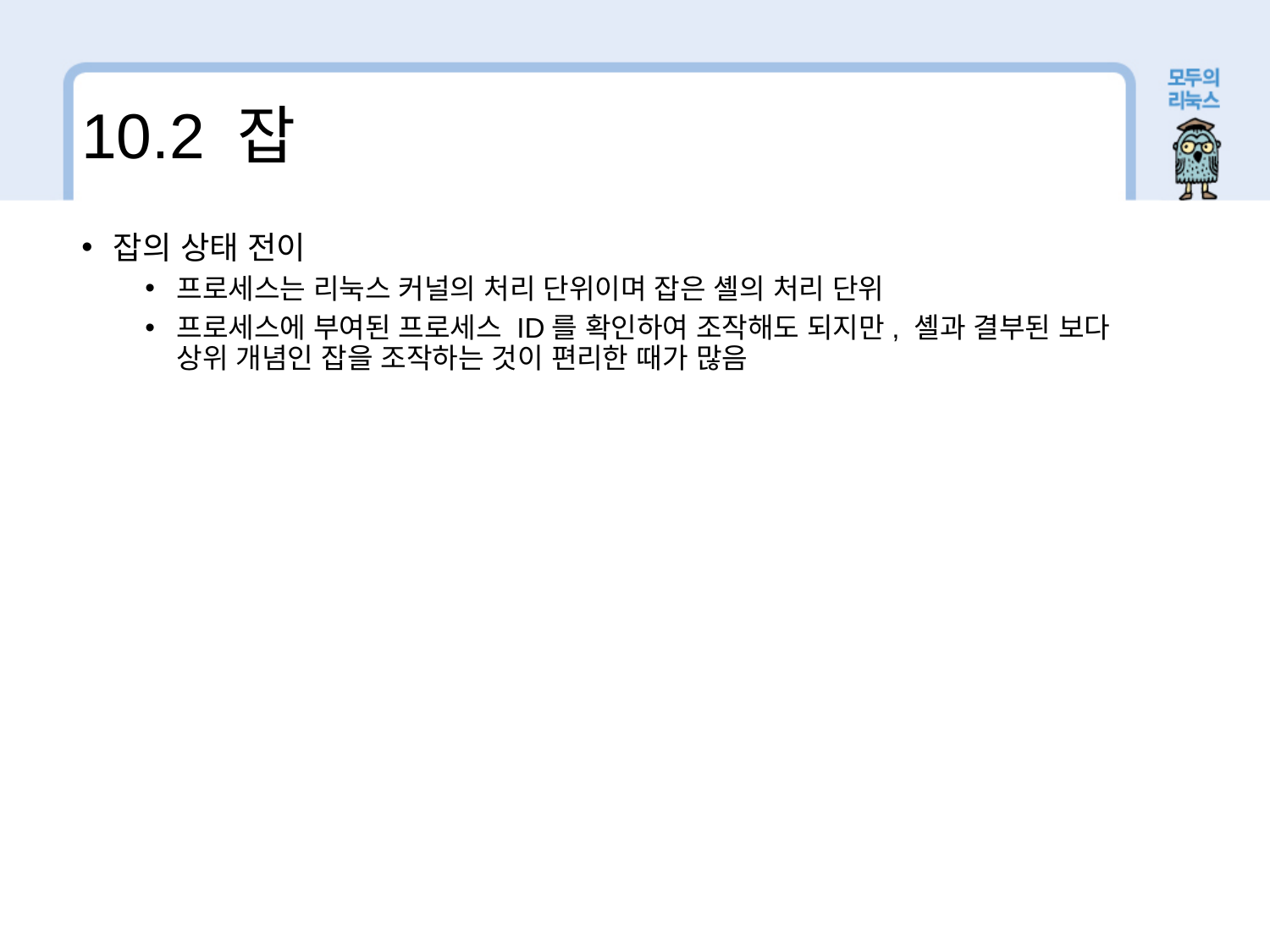

10.2 잡
잡의 상태 전이
프로세스는 리눅스 커널의 처리 단위이며 잡은 셸의 처리 단위
프로세스에 부여된 프로세스 ID를 확인하여 조작해도 되지만, 셸과 결부된 보다 상위 개념인 잡을 조작하는 것이 편리한 때가 많음